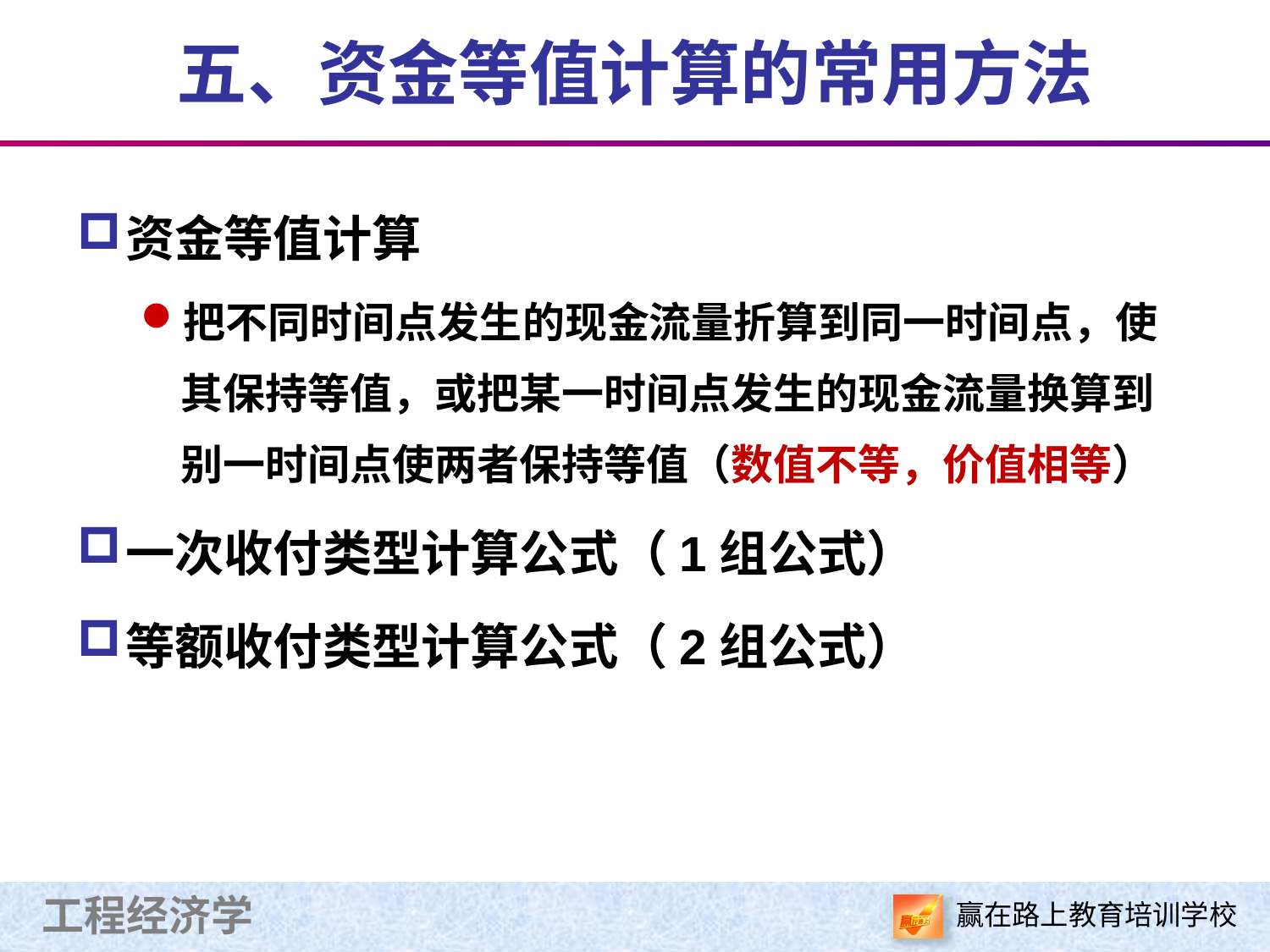

# 五、资金等值计算的常用方法
资金等值计算
把不同时间点发生的现金流量折算到同一时间点，使其保持等值，或把某一时间点发生的现金流量换算到别一时间点使两者保持等值（数值不等，价值相等）
一次收付类型计算公式（1组公式）
等额收付类型计算公式（2组公式）